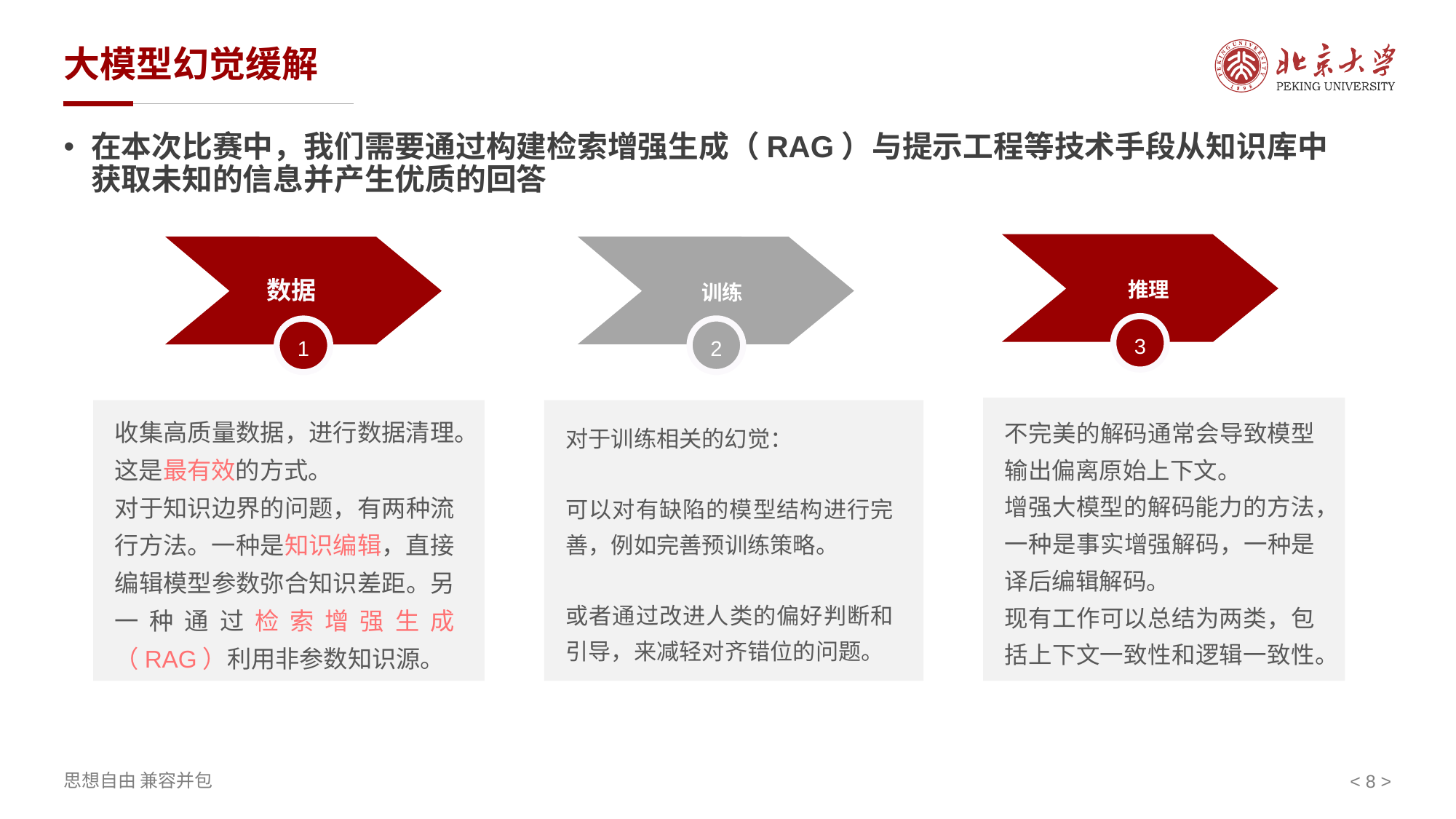

# 大模型幻觉缓解
在本次比赛中，我们需要通过构建检索增强生成（RAG）与提示工程等技术手段从知识库中获取未知的信息并产生优质的回答

推理

3

训练

2

数据

1
输入本内容
不完美的解码通常会导致模型输出偏离原始上下文。
增强大模型的解码能力的方法，一种是事实增强解码，一种是译后编辑解码。
现有工作可以总结为两类，包括上下文一致性和逻辑一致性。
对于训练相关的幻觉：

可以对有缺陷的模型结构进行完善，例如完善预训练策略。

或者通过改进人类的偏好判断和引导，来减轻对齐错位的问题。
收集高质量数据，进行数据清理。这是最有效的方式。
对于知识边界的问题，有两种流行方法。一种是知识编辑，直接编辑模型参数弥合知识差距。另一种通过检索增强生成（RAG）利用非参数知识源。
< 8 >